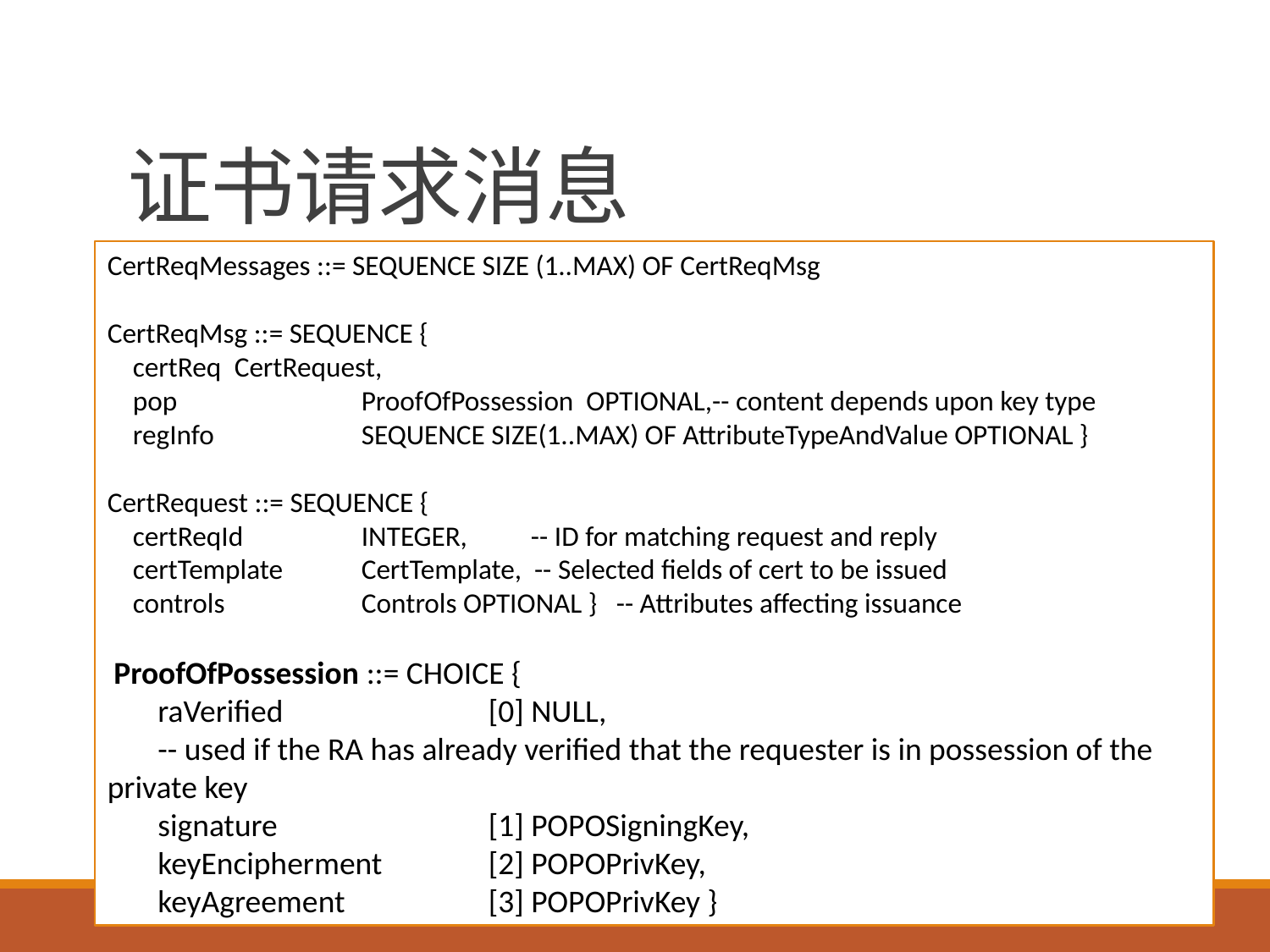

# 证书请求消息
CertReqMessages ::= SEQUENCE SIZE (1..MAX) OF CertReqMsg

CertReqMsg ::= SEQUENCE {
    certReq  	CertRequest,
    pop       		ProofOfPossession  OPTIONAL,-- content depends upon key type
    regInfo  		SEQUENCE SIZE(1..MAX) OF AttributeTypeAndValue OPTIONAL }

CertRequest ::= SEQUENCE {
    certReqId	INTEGER,          -- ID for matching request and reply
    certTemplate  	CertTemplate,  -- Selected fields of cert to be issued
    controls      	Controls OPTIONAL }   -- Attributes affecting issuance

 ProofOfPossession ::= CHOICE {
       raVerified        		[0] NULL,
       -- used if the RA has already verified that the requester is in possession of the private key
       signature         		[1] POPOSigningKey,
       keyEncipherment   	[2] POPOPrivKey,
       keyAgreement      	[3] POPOPrivKey }
10